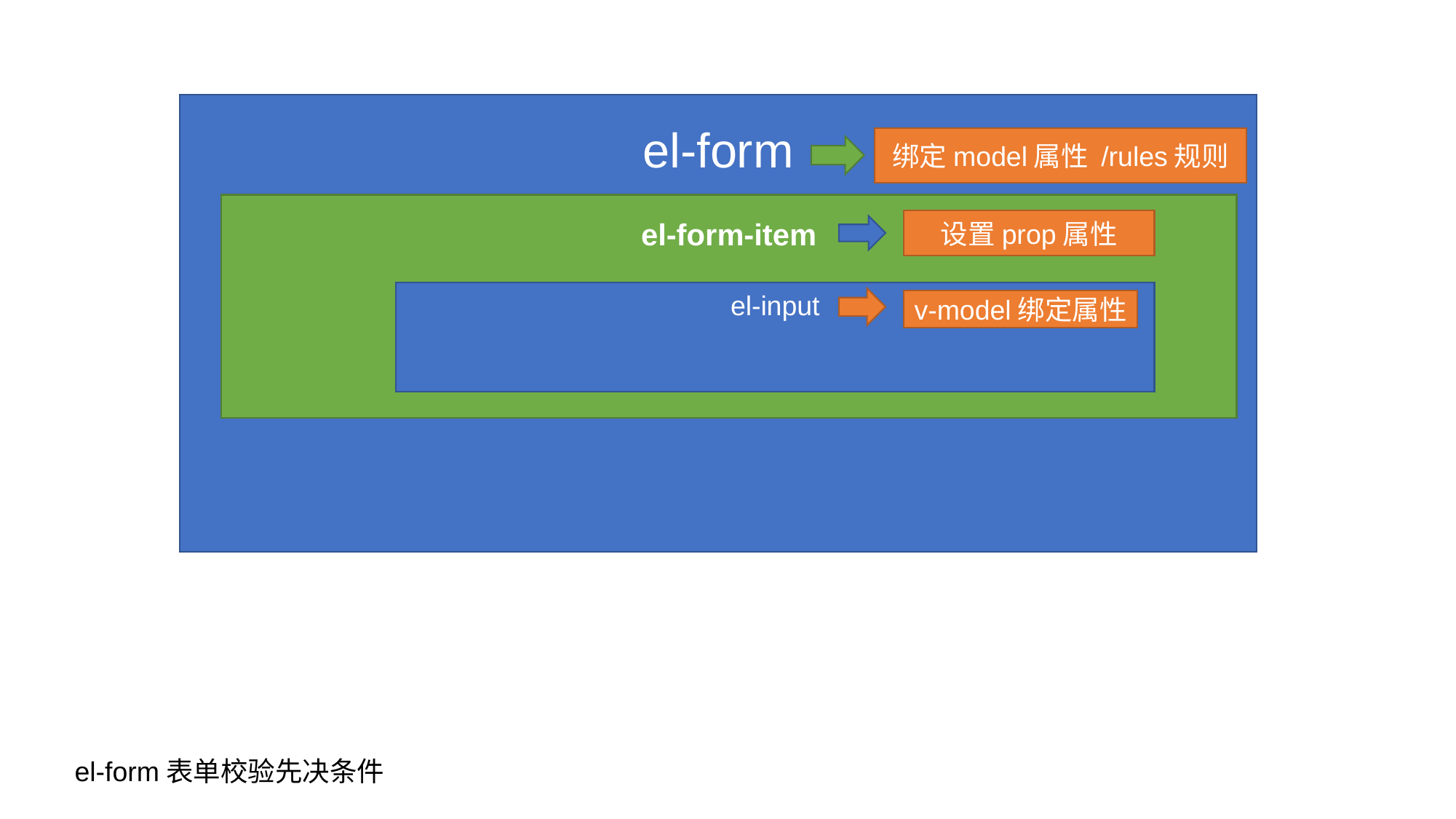

el-form

绑定model属性 /rules规则

el-form-item

设置prop属性

el-input

v-model绑定属性
el-form表单校验先决条件